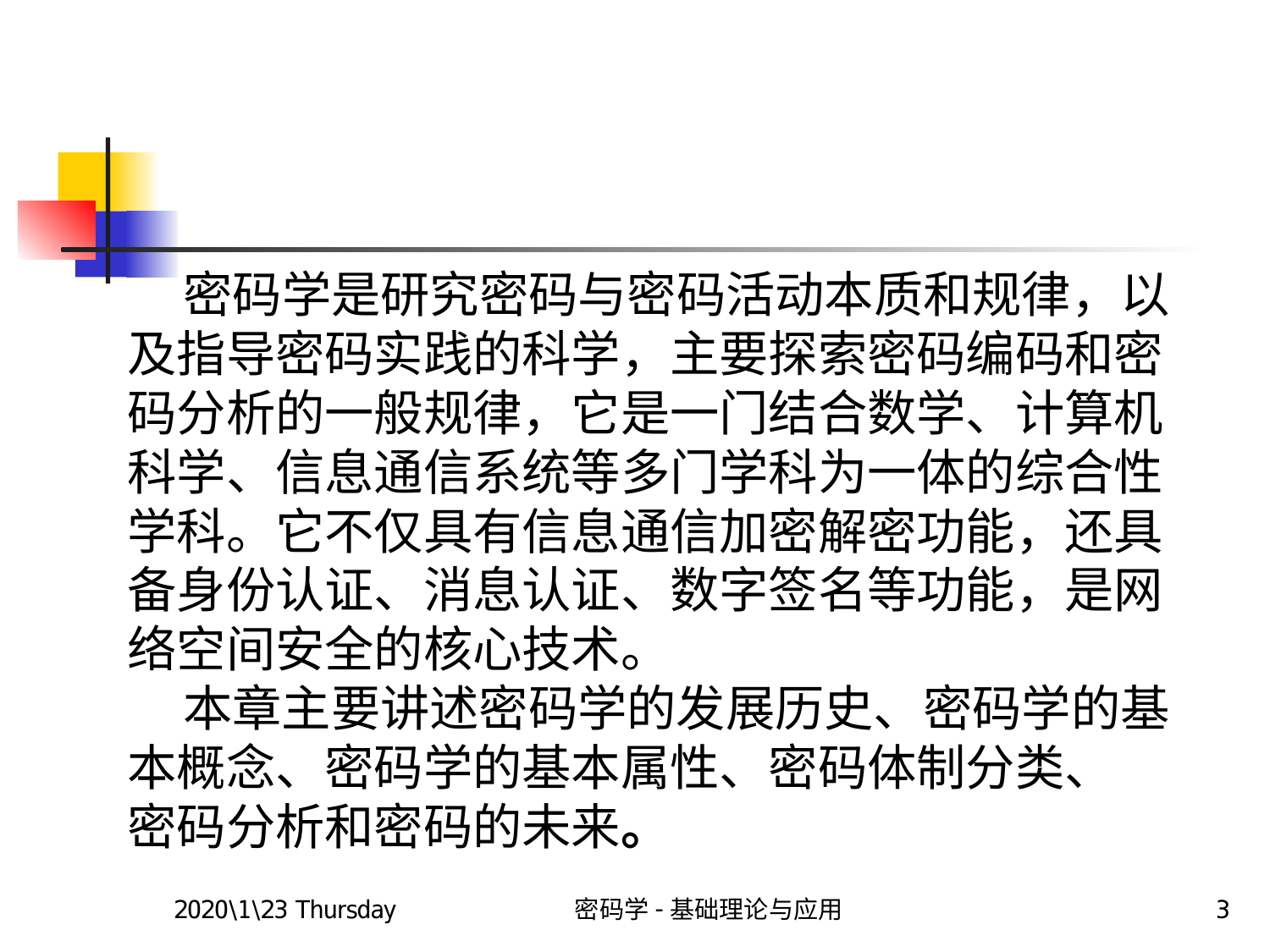

密码学是研究密码与密码活动本质和规律，以及指导密码实践的科学，主要探索密码编码和密码分析的一般规律，它是一门结合数学、计算机科学、信息通信系统等多门学科为一体的综合性学科。它不仅具有信息通信加密解密功能，还具备身份认证、消息认证、数字签名等功能，是网络空间安全的核心技术。
    本章主要讲述密码学的发展历史、密码学的基本概念、密码学的基本属性、密码体制分类、
密码分析和密码的未来。
2020\1\23 Thursday
密码学-基础理论与应用
3